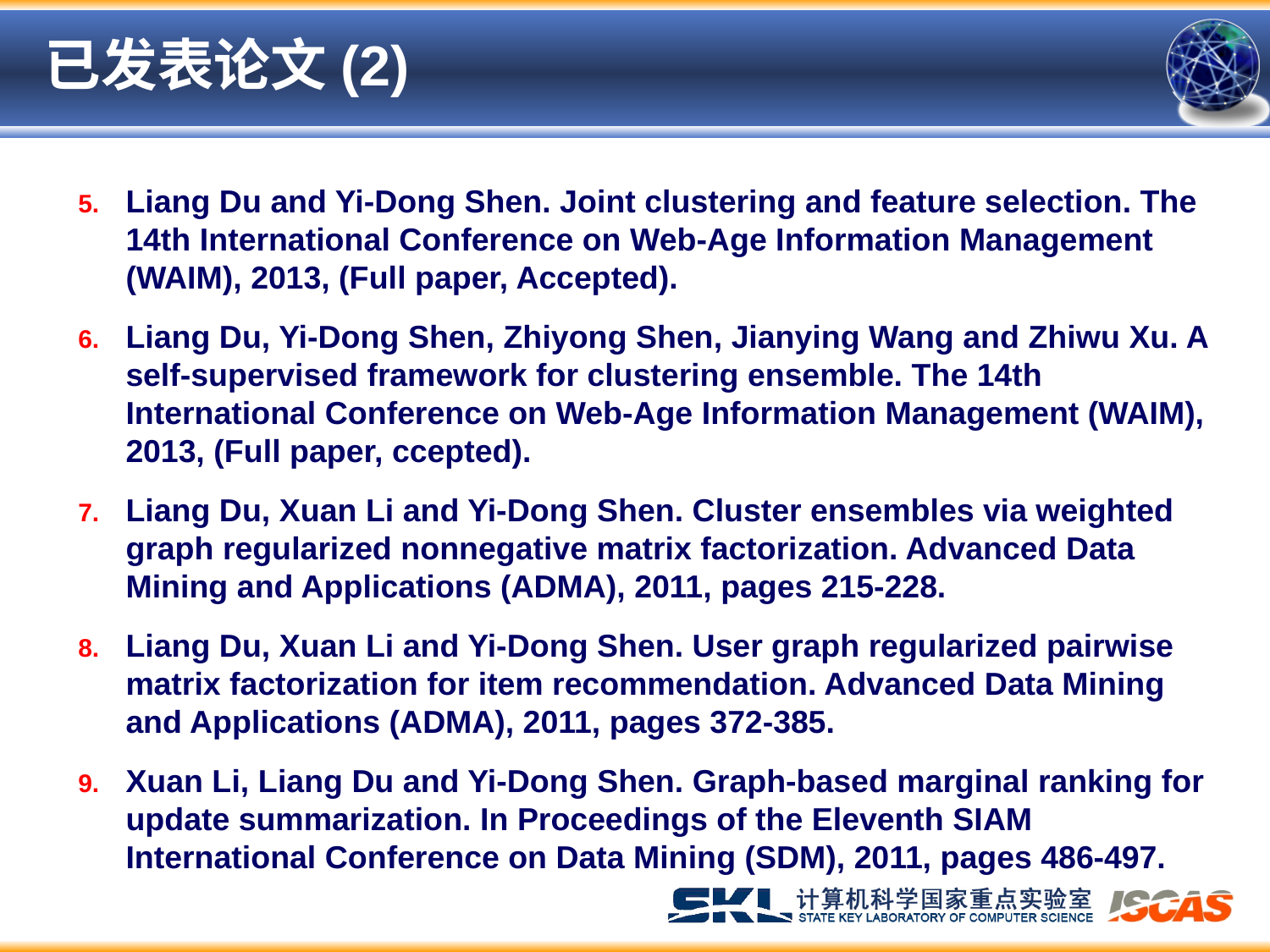

# 已发表论文(2)
Liang Du and Yi-Dong Shen. Joint clustering and feature selection. The 14th International Conference on Web-Age Information Management (WAIM), 2013, (Full paper, Accepted).
Liang Du, Yi-Dong Shen, Zhiyong Shen, Jianying Wang and Zhiwu Xu. A self-supervised framework for clustering ensemble. The 14th International Conference on Web-Age Information Management (WAIM), 2013, (Full paper, ccepted).
Liang Du, Xuan Li and Yi-Dong Shen. Cluster ensembles via weighted graph regularized nonnegative matrix factorization. Advanced Data Mining and Applications (ADMA), 2011, pages 215-228.
Liang Du, Xuan Li and Yi-Dong Shen. User graph regularized pairwise matrix factorization for item recommendation. Advanced Data Mining and Applications (ADMA), 2011, pages 372-385.
Xuan Li, Liang Du and Yi-Dong Shen. Graph-based marginal ranking for update summarization. In Proceedings of the Eleventh SIAM International Conference on Data Mining (SDM), 2011, pages 486-497.